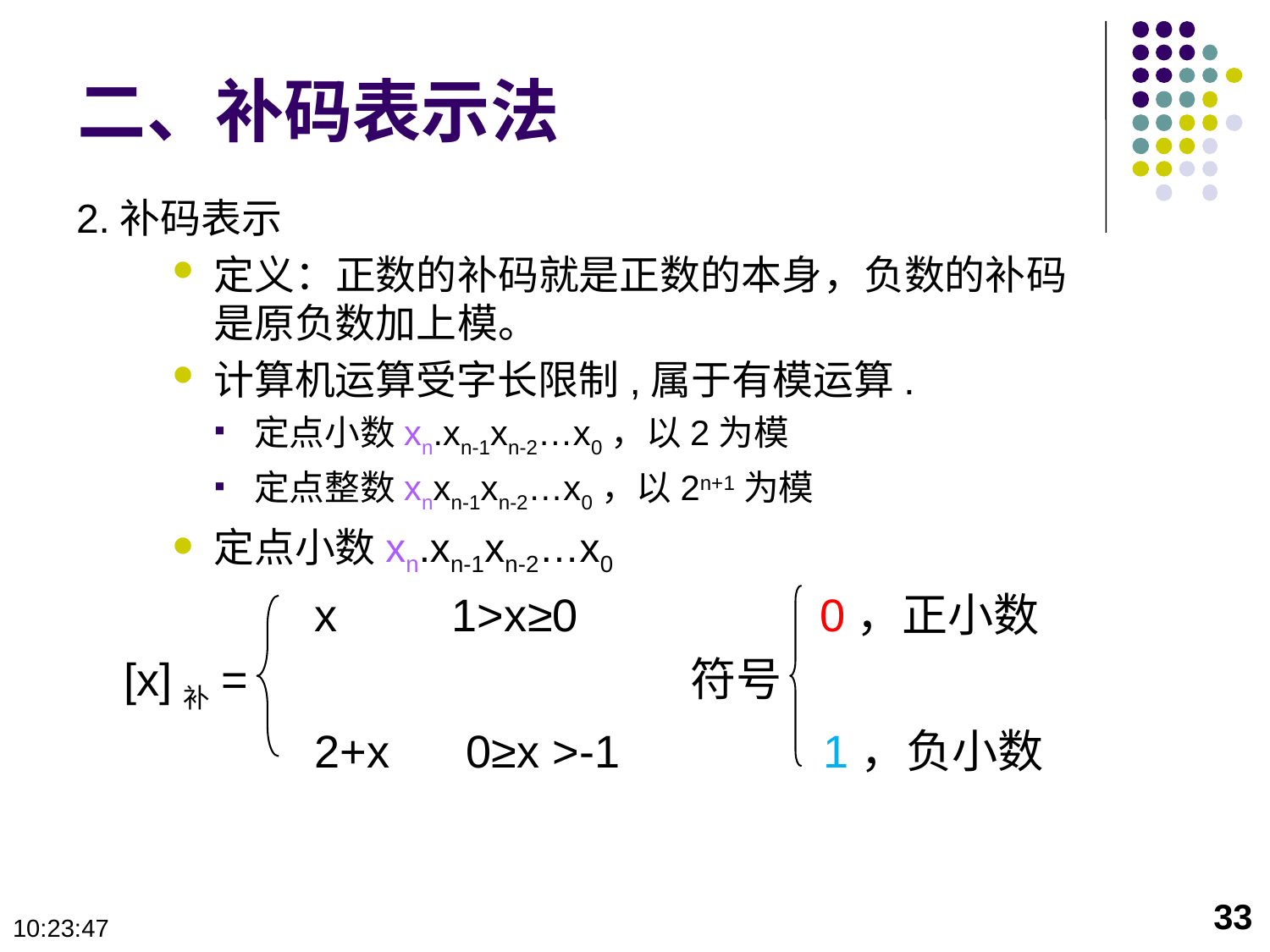

# 二、补码表示法
2.补码表示
定义：正数的补码就是正数的本身，负数的补码是原负数加上模。
计算机运算受字长限制,属于有模运算.
定点小数xn.xn-1xn-2…x0，以2为模
定点整数xnxn-1xn-2…x0，以2n+1为模
定点小数xn.xn-1xn-2…x0
               x         1>x≥0                   0，正小数
[x]补=                                  符号
               2+x      0≥x >-1                1，负小数

33
10:23:47